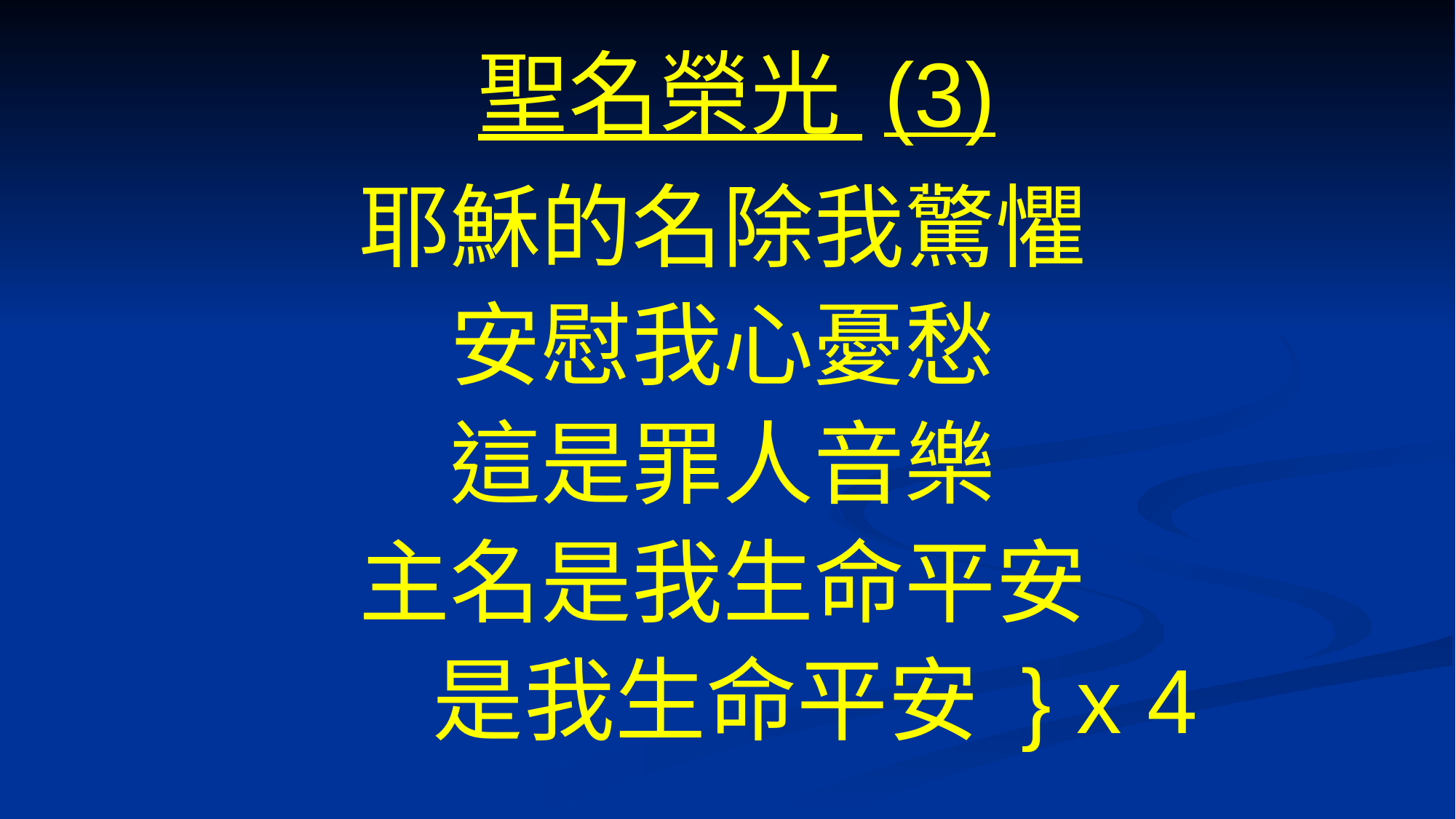

# 聖名榮光 (3)
耶穌的名除我驚懼
安慰我心憂愁
這是罪人音樂
主名是我生命平安
        是我生命平安 } x 4